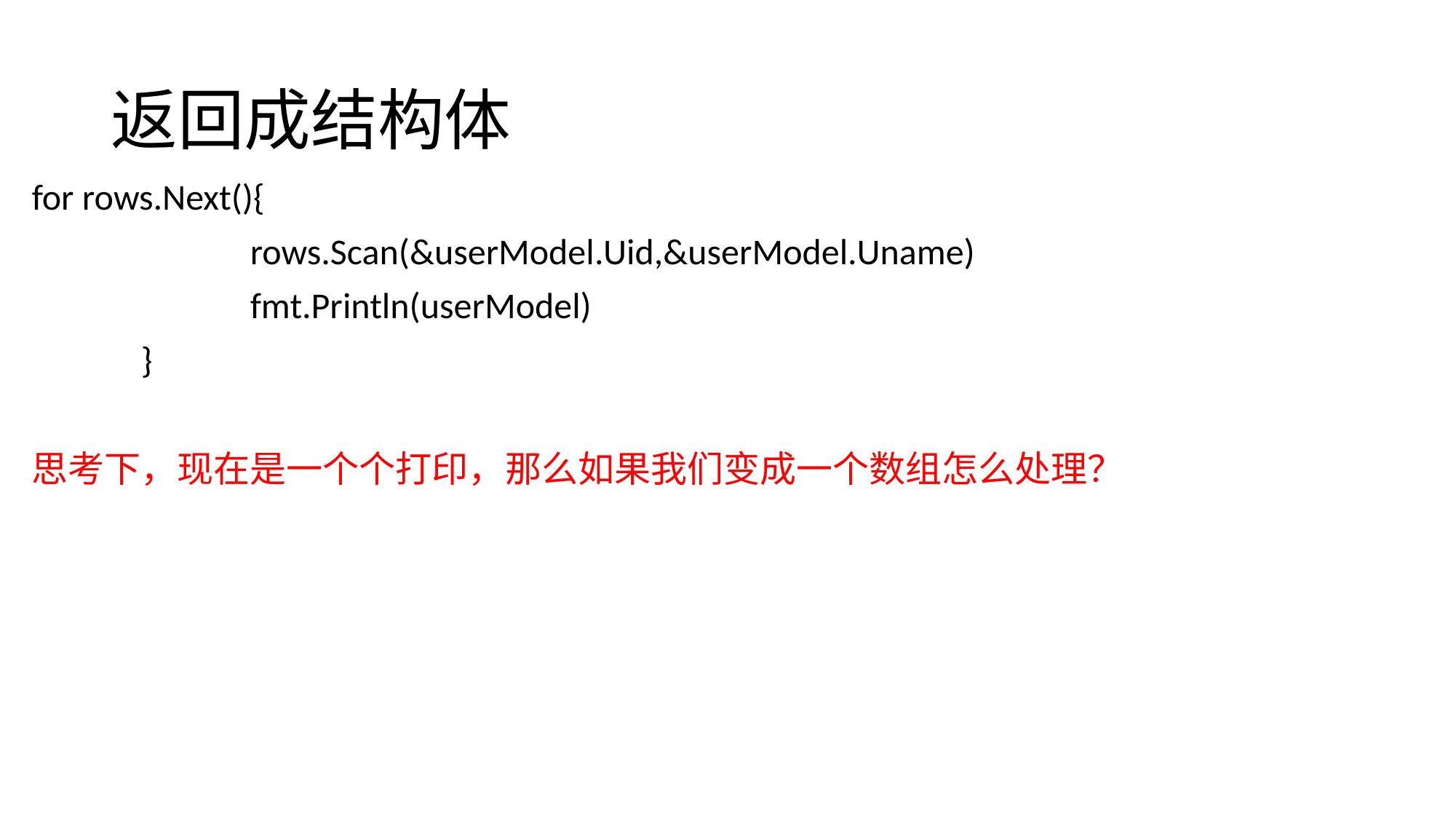

# 返回成结构体
for rows.Next(){
		rows.Scan(&userModel.Uid,&userModel.Uname)
		fmt.Println(userModel)
	}

思考下，现在是一个个打印，那么如果我们变成一个数组怎么处理？